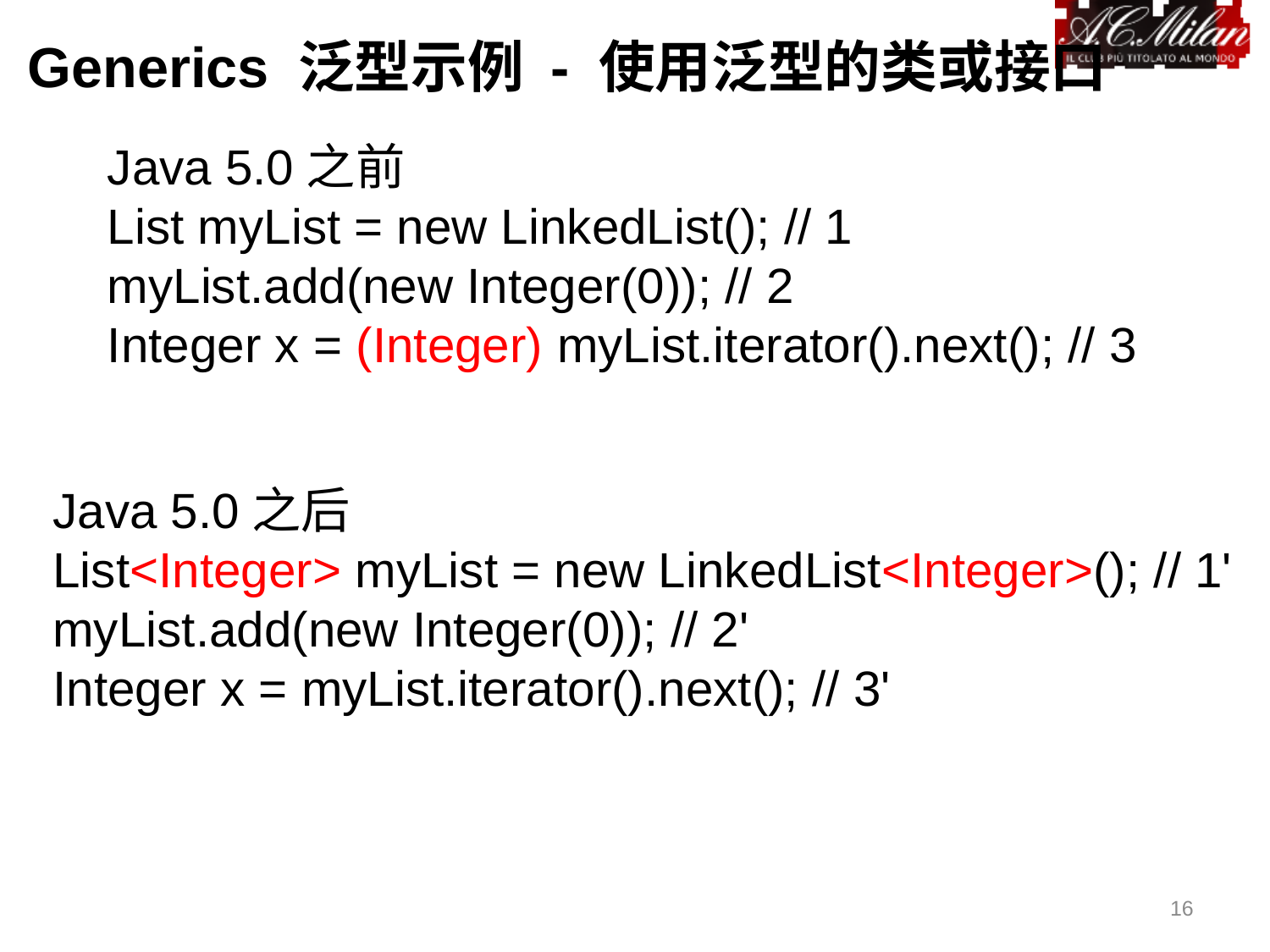

Generics 泛型示例 - 使用泛型的类或接口
Java 5.0之前
List myList = new LinkedList(); // 1
myList.add(new Integer(0)); // 2
Integer x = (Integer) myList.iterator().next(); // 3

Java 5.0之后
List<Integer> myList = new LinkedList<Integer>(); // 1'
myList.add(new Integer(0)); // 2'
Integer x = myList.iterator().next(); // 3'
16